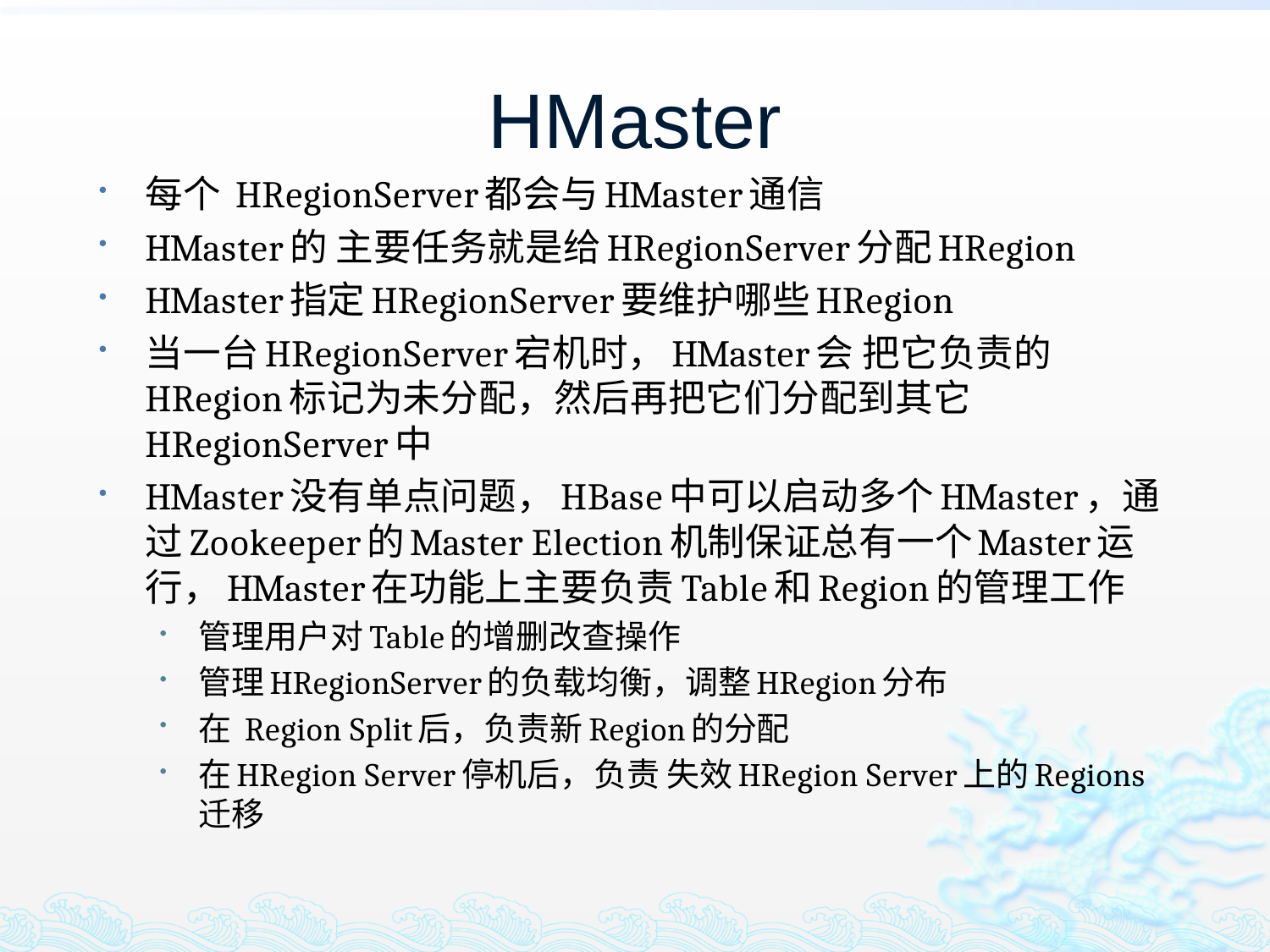

# HMaster
每个 HRegionServer都会与HMaster通信
HMaster的 主要任务就是给HRegionServer分配HRegion
HMaster指定HRegionServer要维护哪些HRegion
当一台HRegionServer宕机时，HMaster会 把它负责的HRegion标记为未分配，然后再把它们分配到其它HRegionServer中
HMaster没有单点问题，HBase中可以启动多个HMaster，通过Zookeeper的Master Election机制保证总有一个Master运行，HMaster在功能上主要负责Table和Region的管理工作
管理用户对Table的增删改查操作
管理HRegionServer的负载均衡，调整HRegion分布
在 Region Split后，负责新Region的分配
在HRegion Server停机后，负责 失效HRegion Server上的Regions迁移